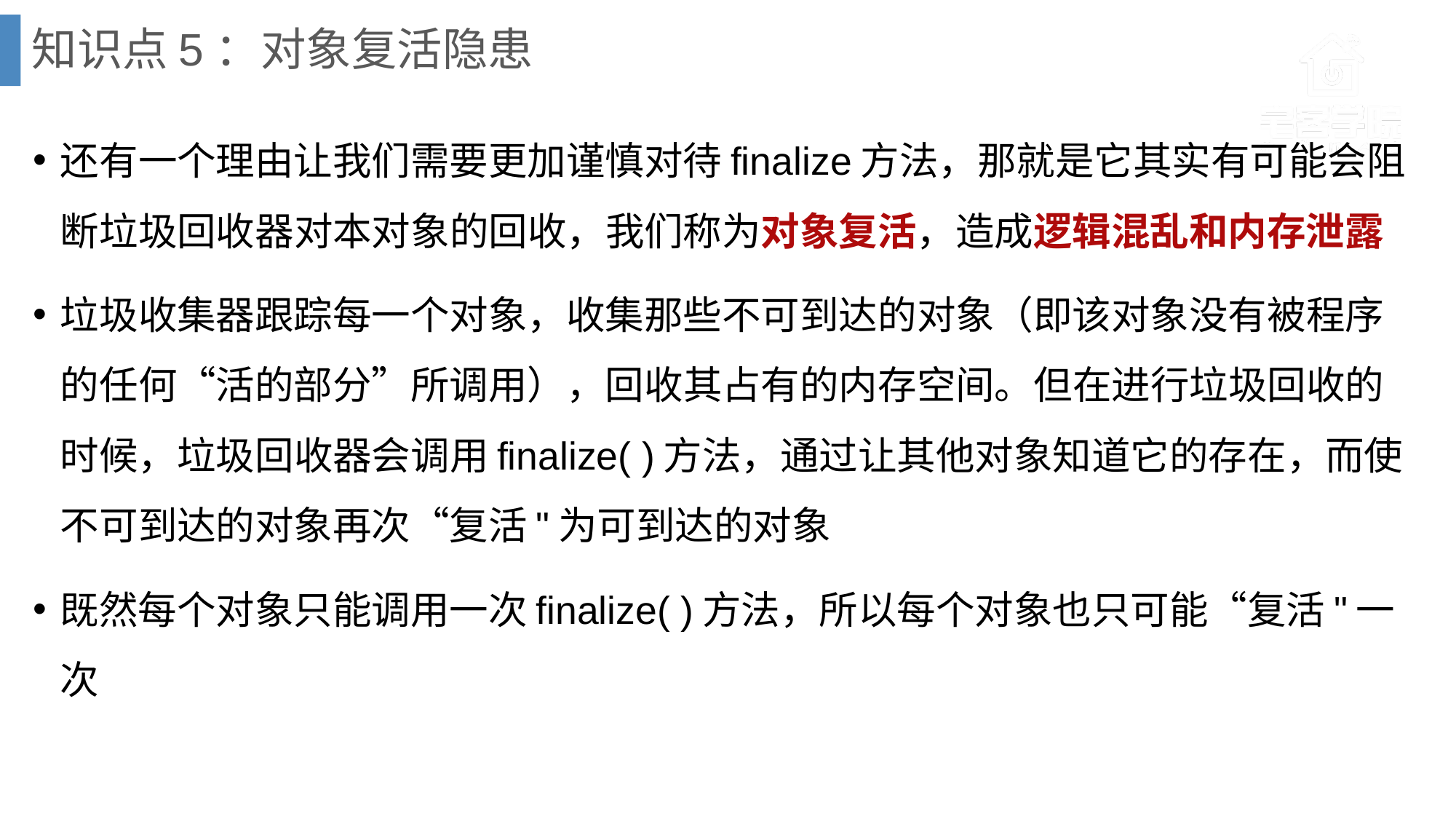

# 知识点5：对象复活隐患
还有一个理由让我们需要更加谨慎对待finalize方法，那就是它其实有可能会阻断垃圾回收器对本对象的回收，我们称为对象复活，造成逻辑混乱和内存泄露
垃圾收集器跟踪每一个对象，收集那些不可到达的对象（即该对象没有被程序的任何“活的部分”所调用），回收其占有的内存空间。但在进行垃圾回收的时候，垃圾回收器会调用finalize( )方法，通过让其他对象知道它的存在，而使不可到达的对象再次“复活"为可到达的对象
既然每个对象只能调用一次finalize( )方法，所以每个对象也只可能“复活"一次